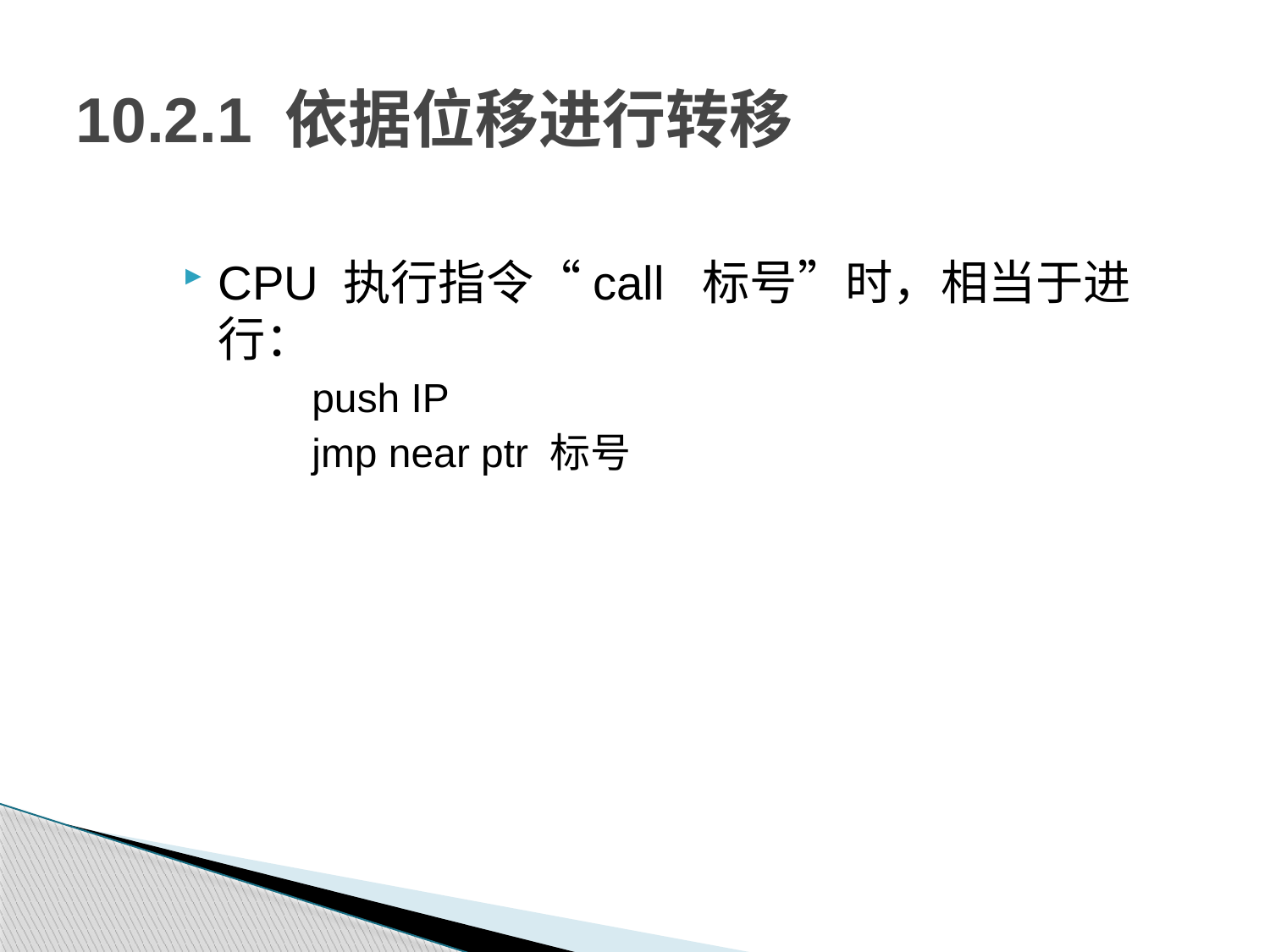

# 10.2.1 依据位移进行转移
CPU 执行指令“call  标号”时，相当于进行：
        push IP
        jmp near ptr 标号